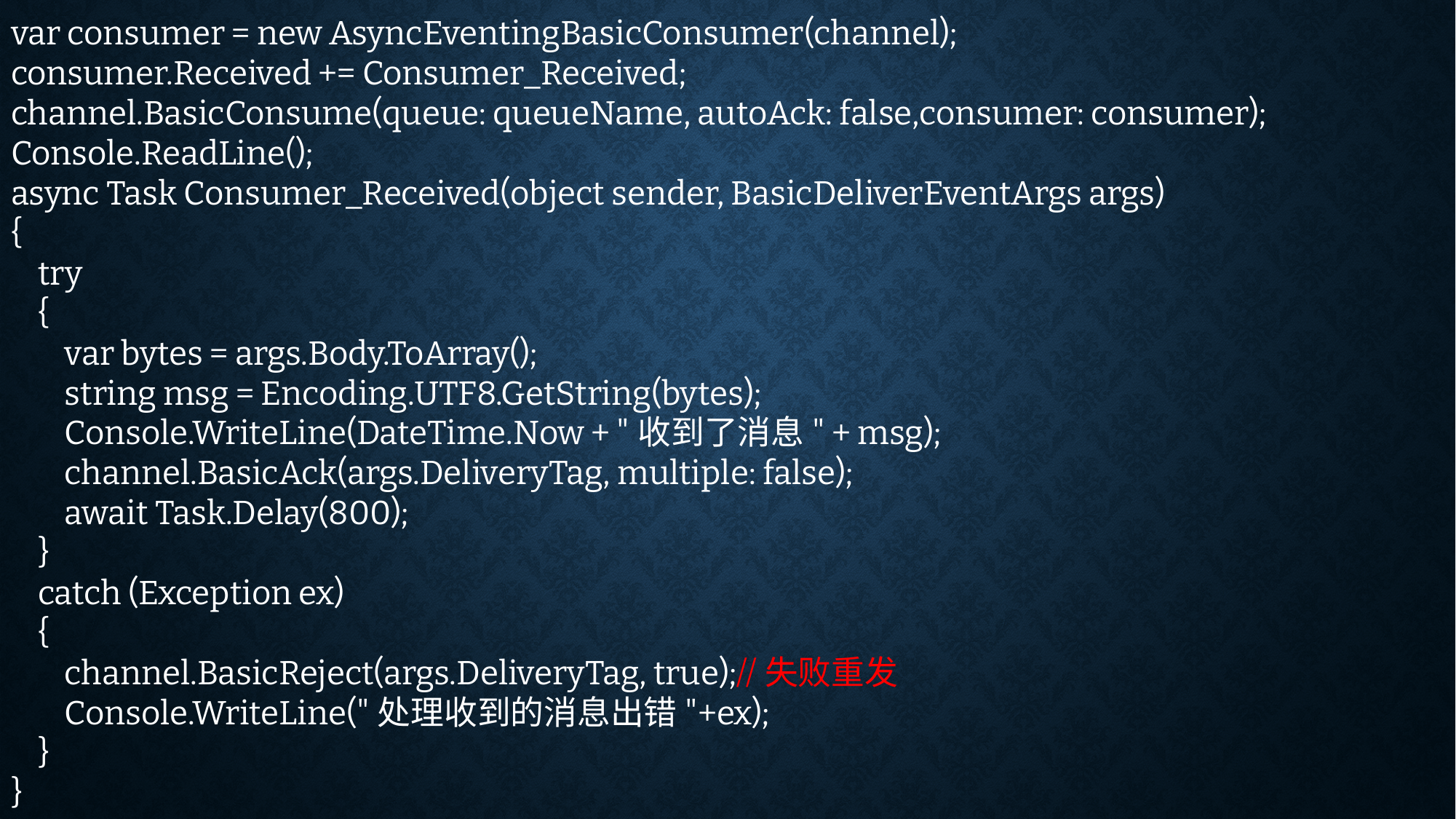

var consumer = new AsyncEventingBasicConsumer(channel);
consumer.Received += Consumer_Received;
channel.BasicConsume(queue: queueName, autoAck: false,consumer: consumer);
Console.ReadLine();
async Task Consumer_Received(object sender, BasicDeliverEventArgs args)
{
    try
    {
        var bytes = args.Body.ToArray();
        string msg = Encoding.UTF8.GetString(bytes);
        Console.WriteLine(DateTime.Now + "收到了消息" + msg);
        channel.BasicAck(args.DeliveryTag, multiple: false);
        await Task.Delay(800);
    }
    catch (Exception ex)
    {
        channel.BasicReject(args.DeliveryTag, true);//失败重发
        Console.WriteLine("处理收到的消息出错"+ex);
    }
}